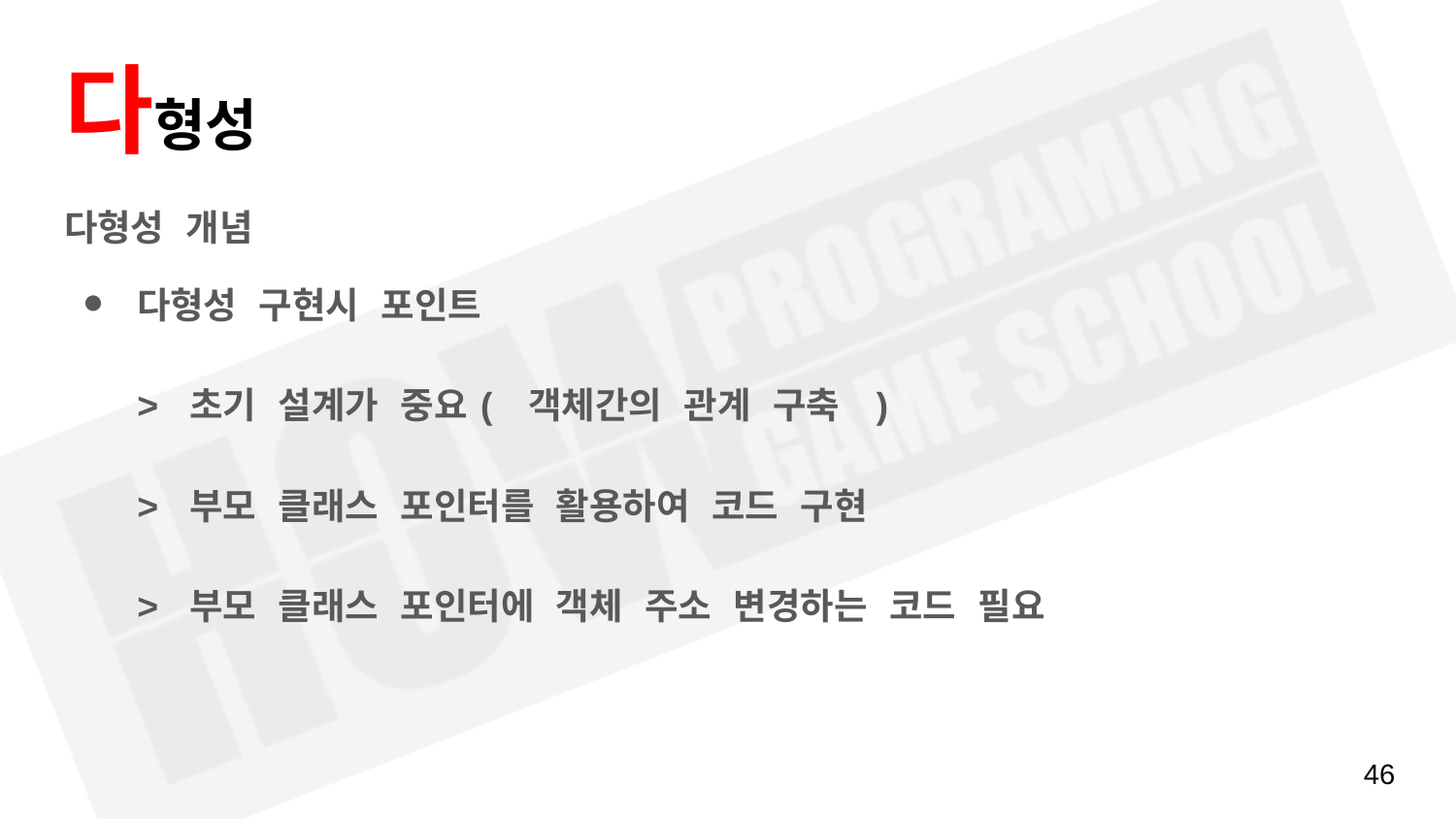

# 다형성
다형성 개념
다형성 구현시 포인트
> 초기 설계가 중요( 객체간의 관계 구축 )
> 부모 클래스 포인터를 활용하여 코드 구현
> 부모 클래스 포인터에 객체 주소 변경하는 코드 필요
46